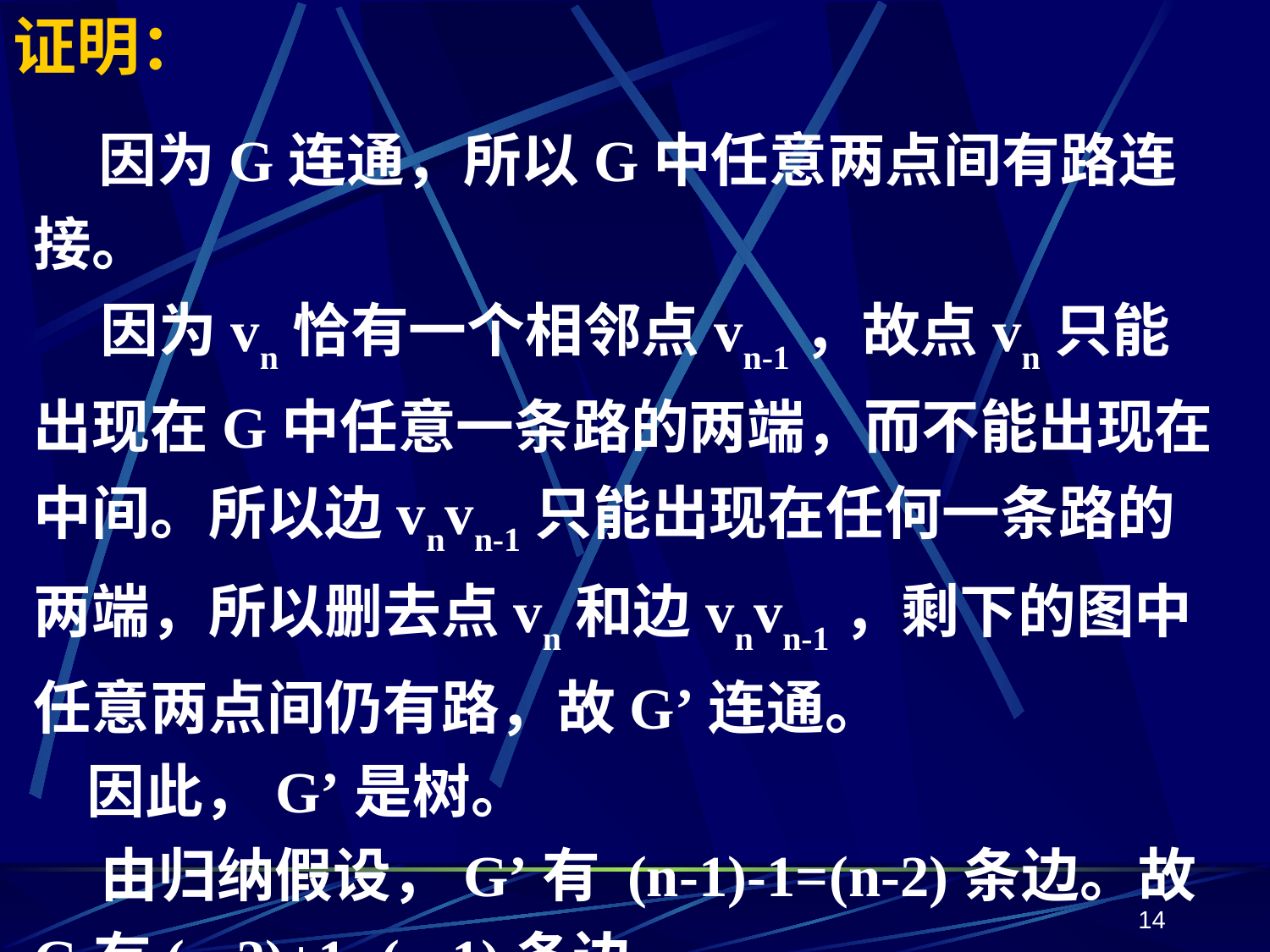

# 证明：
    因为G连通，所以G中任意两点间有路连接。
    因为vn恰有一个相邻点vn-1，故点vn只能出现在G中任意一条路的两端，而不能出现在中间。所以边vnvn-1只能出现在任何一条路的两端，所以删去点vn和边vnvn-1，剩下的图中任意两点间仍有路，故G’连通。
   因此，G’是树。
    由归纳假设，G’有 (n-1)-1=(n-2)条边。故
G有(n-2)+1=(n-1)条边。
14